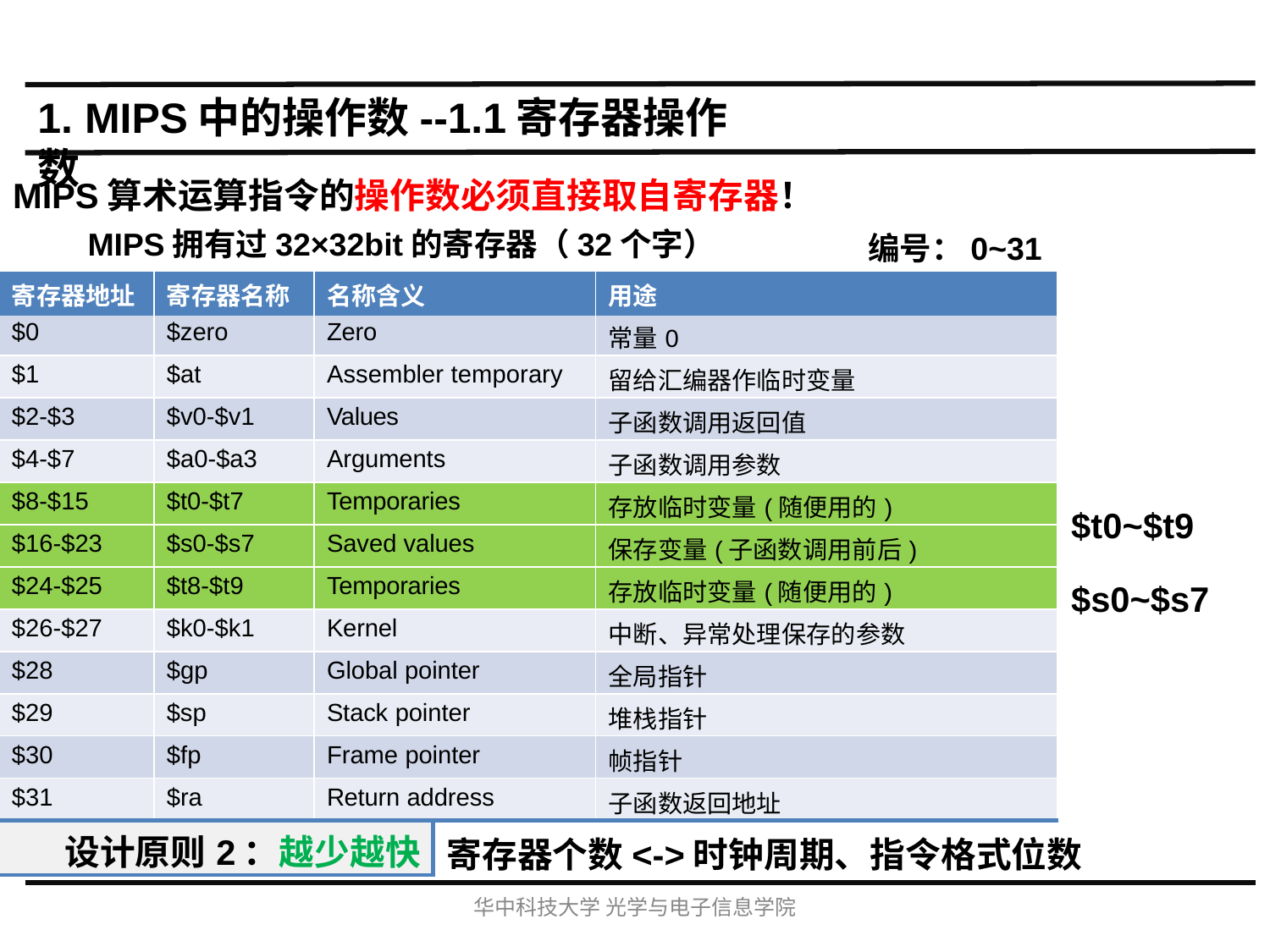

# 1. MIPS中的操作数--1.1寄存器操作数
MIPS算术运算指令的操作数必须直接取自寄存器！
MIPS拥有过32×32bit的寄存器（32个字）
编号：0~31
| 寄存器地址 | 寄存器名称 | 名称含义 |  | 用途 |
| --- | --- | --- | --- | --- |
| $0 | $zero | Zero |  | 常量0 |
| $1 | $at | Assembler temporary |  | 留给汇编器作临时变量 |
| $2-$3 | $v0-$v1 | Values |  | 子函数调用返回值 |
| $4-$7 | $a0-$a3 | Arguments |  | 子函数调用参数 |
| $8-$15 | $t0-$t7 | Temporaries |  | 存放临时变量(随便用的) |
| $16-$23 | $s0-$s7 | Saved values |  | 保存变量(子函数调用前后) |
| $24-$25 | $t8-$t9 | Temporaries |  | 存放临时变量(随便用的) |
| $26-$27 | $k0-$k1 | Kernel |  | 中断、异常处理保存的参数 |
| $28 | $gp | Global pointer |  | 全局指针 |
| $29 | $sp | Stack pointer |  | 堆栈指针 |
| $30 | $fp | Frame pointer |  | 帧指针 |
| $31 | $ra | Return address |  | 子函数返回地址 |
| 设计原则2：越少越快 |  |  |  |  |
$t0~$t9
$s0~$s7
寄存器个数<->时钟周期、指令格式位数
华中科技大学光学与电子信息学院